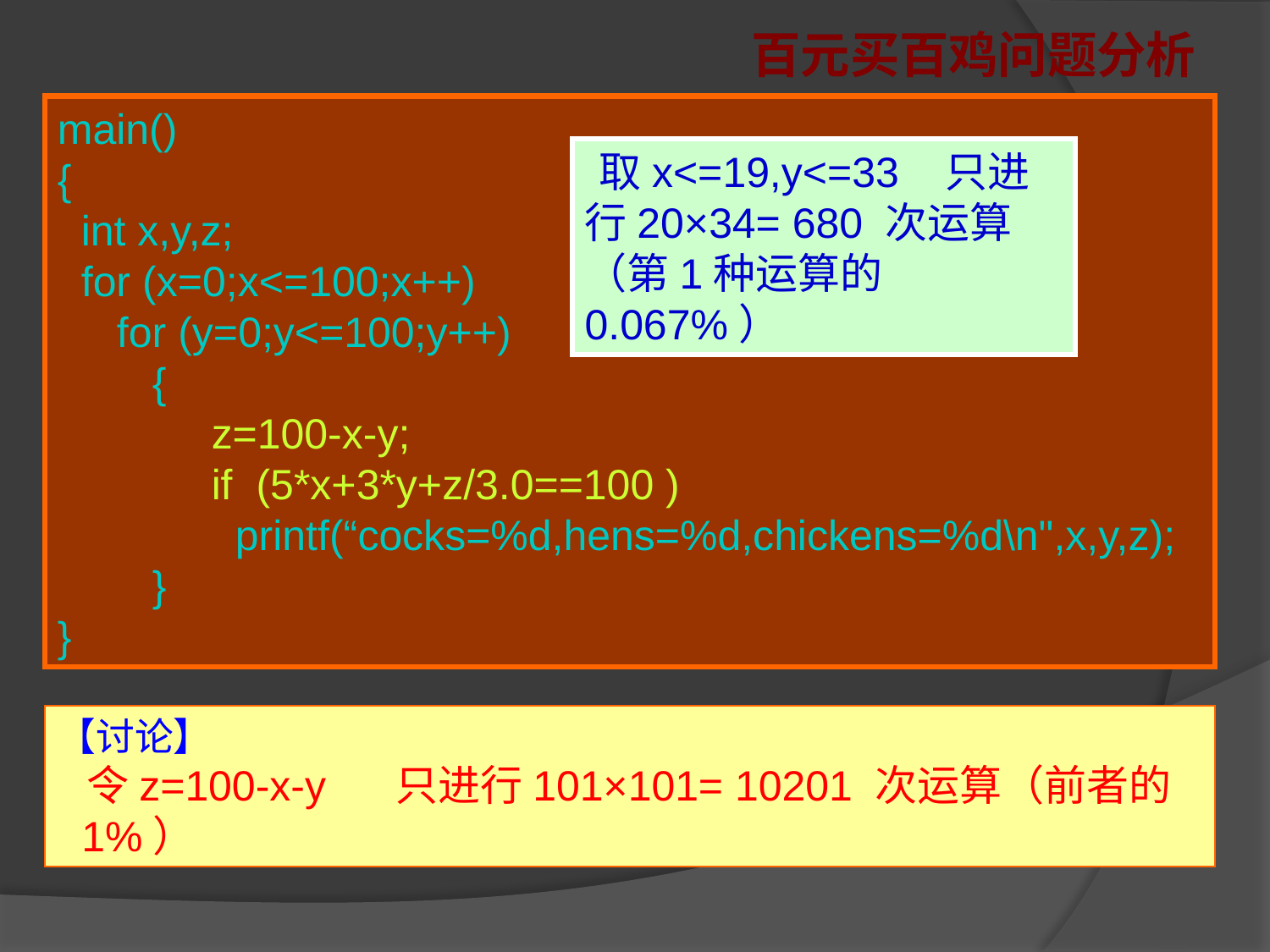

百元买百鸡问题分析
main()
{
  int x,y,z;
  for (x=0;x<=100;x++)
     for (y=0;y<=100;y++)
        {
             z=100-x-y;
             if  (5*x+3*y+z/3.0==100 )
               printf(“cocks=%d,hens=%d,chickens=%d\n",x,y,z);
        }
}
 取x<=19,y<=33   只进行20×34= 680 次运算（第1种运算的0.067%）
【讨论】
  令z=100-x-y     只进行101×101= 10201 次运算（前者的1%）